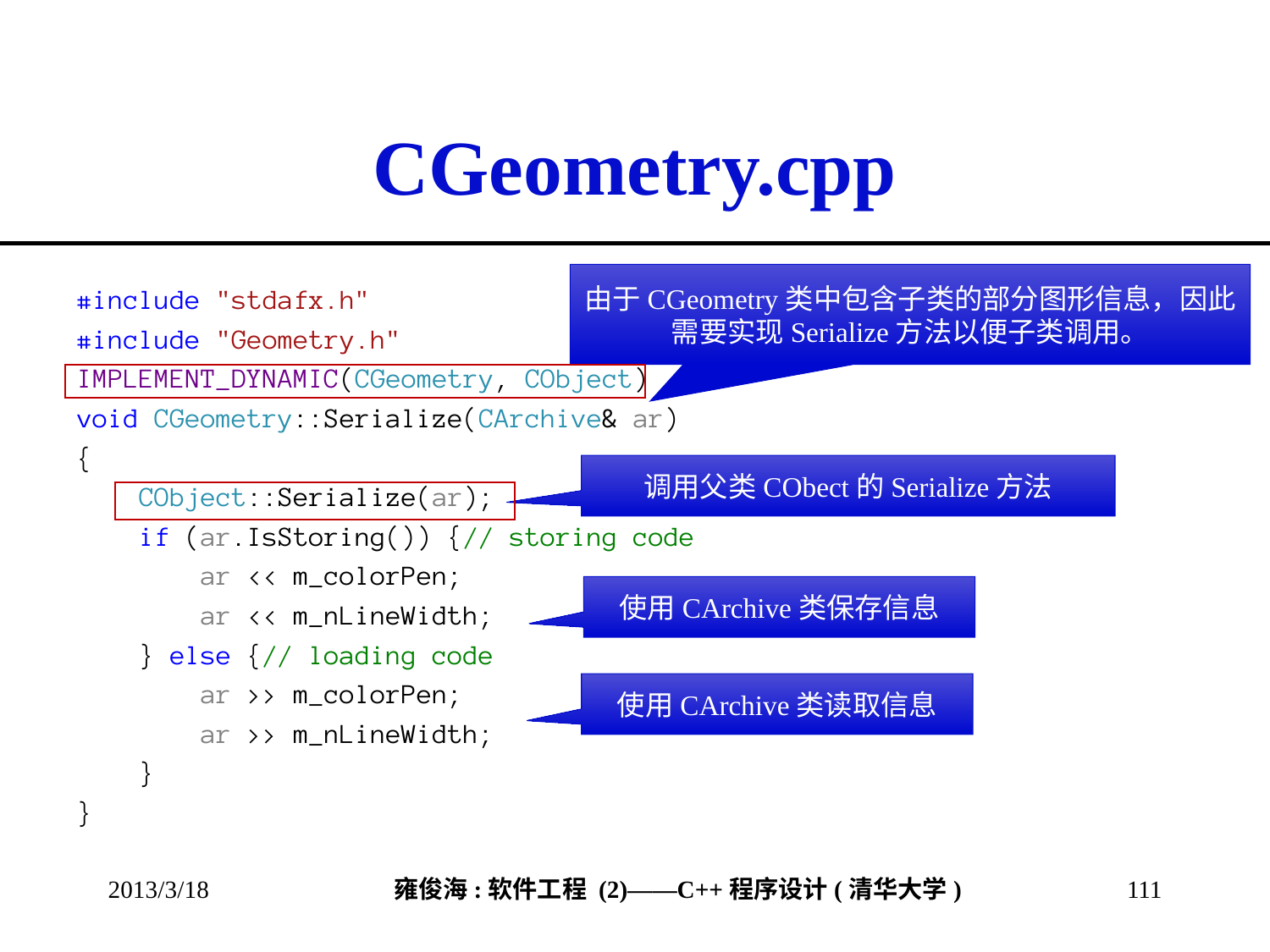

# CGeometry.cpp
由于CGeometry类中包含子类的部分图形信息，因此需要实现Serialize方法以便子类调用。
#include "stdafx.h"
#include "Geometry.h"
IMPLEMENT_DYNAMIC(CGeometry, CObject)
void CGeometry::Serialize(CArchive& ar)
{
    CObject::Serialize(ar);
    if (ar.IsStoring()) {// storing code
        ar << m_colorPen;
        ar << m_nLineWidth;
    } else {// loading code
        ar >> m_colorPen;
        ar >> m_nLineWidth;
    }
}

调用父类CObect的Serialize方法

使用CArchive类保存信息
使用CArchive类读取信息
2013/3/18
111